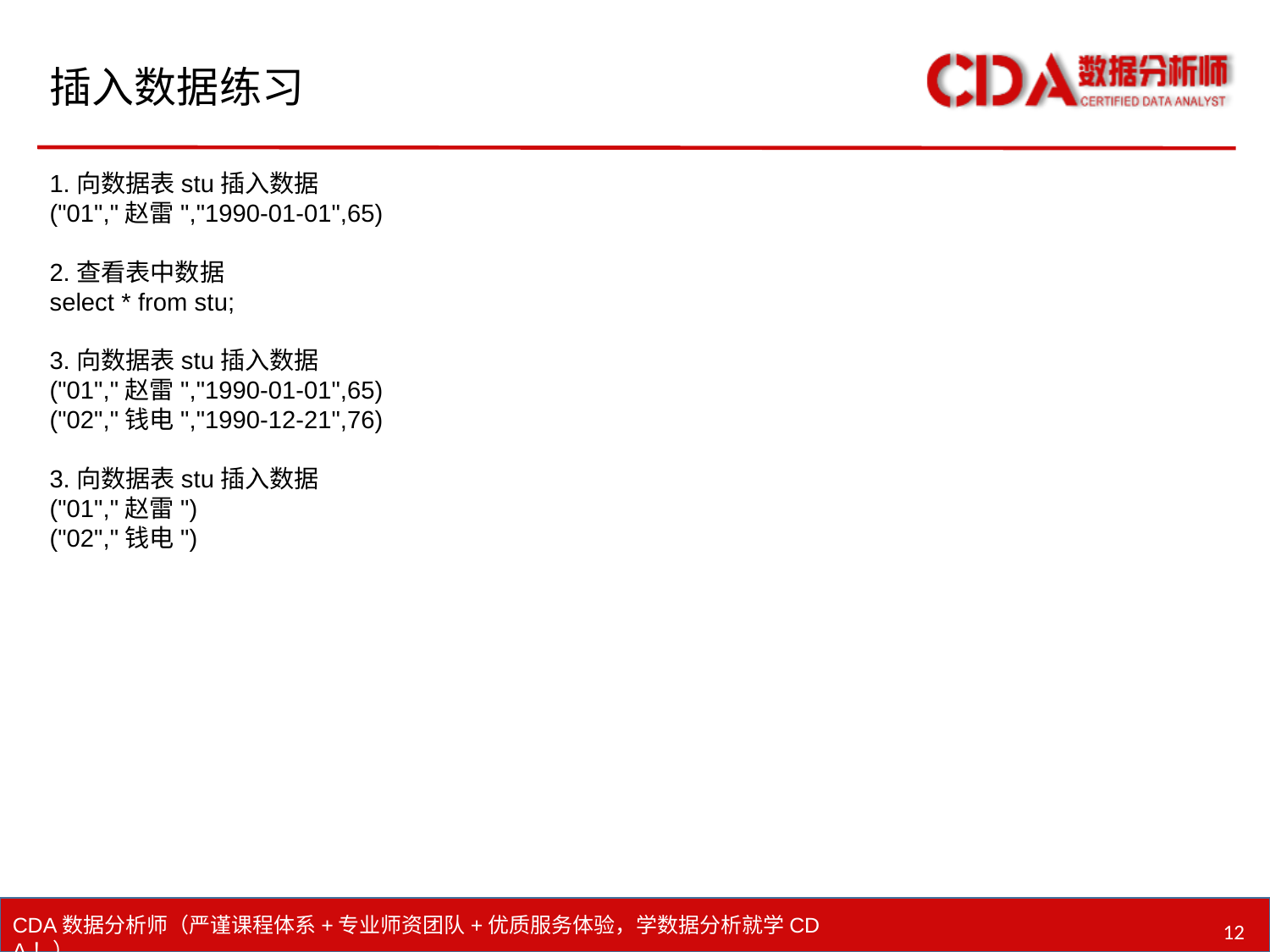

# 插入数据练习
1.向数据表stu插入数据
("01","赵雷","1990-01-01",65)

2.查看表中数据
select * from stu;

3.向数据表stu插入数据
("01","赵雷","1990-01-01",65)
("02","钱电","1990-12-21",76)

3.向数据表stu插入数据
("01","赵雷")
("02","钱电")

12